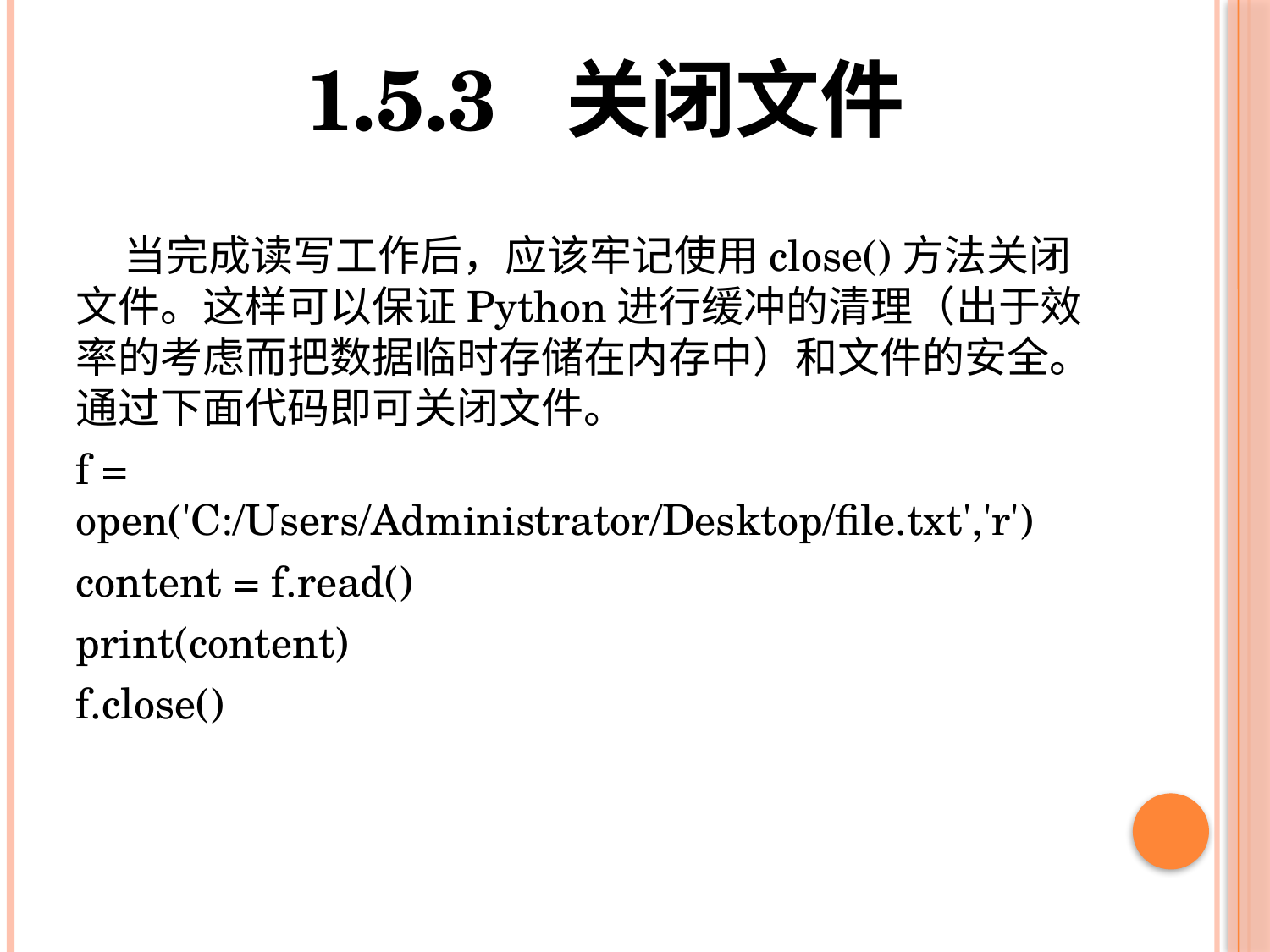

# 1.5.3  关闭文件
    当完成读写工作后，应该牢记使用close()方法关闭文件。这样可以保证Python进行缓冲的清理（出于效率的考虑而把数据临时存储在内存中）和文件的安全。通过下面代码即可关闭文件。
f = open('C:/Users/Administrator/Desktop/file.txt','r')
content = f.read()
print(content)
f.close()